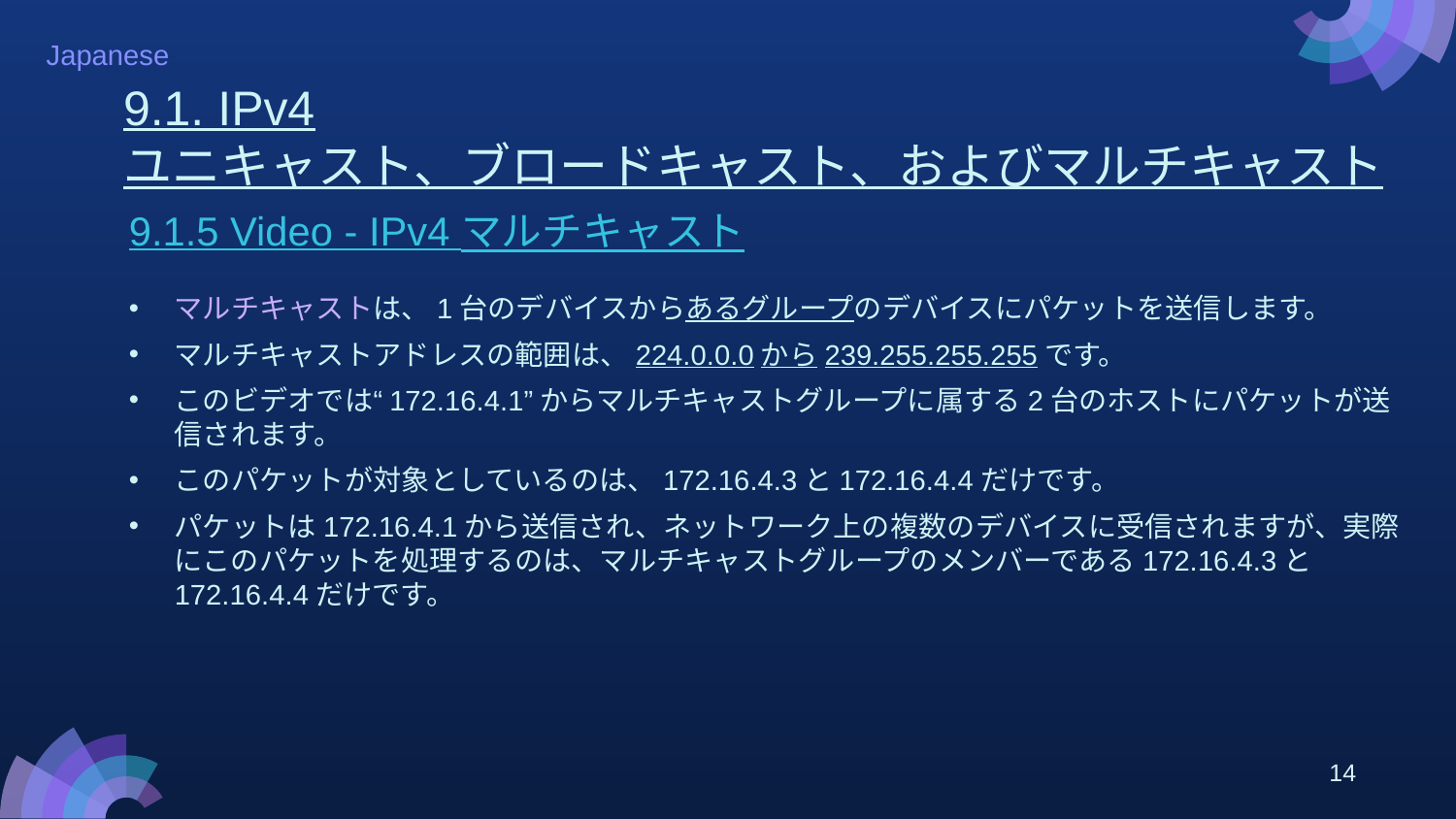

# 9.1. IPv4ユニキャスト、ブロードキャスト、およびマルチキャスト
9.1.5 Video - IPv4 マルチキャスト
マルチキャストは、1台のデバイスからあるグループのデバイスにパケットを送信します。
マルチキャストアドレスの範囲は、224.0.0.0から239.255.255.255です。
このビデオでは“172.16.4.1”からマルチキャストグループに属する2台のホストにパケットが送信されます。
このパケットが対象としているのは、172.16.4.3と172.16.4.4だけです。
パケットは172.16.4.1から送信され、ネットワーク上の複数のデバイスに受信されますが、実際にこのパケットを処理するのは、マルチキャストグループのメンバーである172.16.4.3と172.16.4.4だけです。